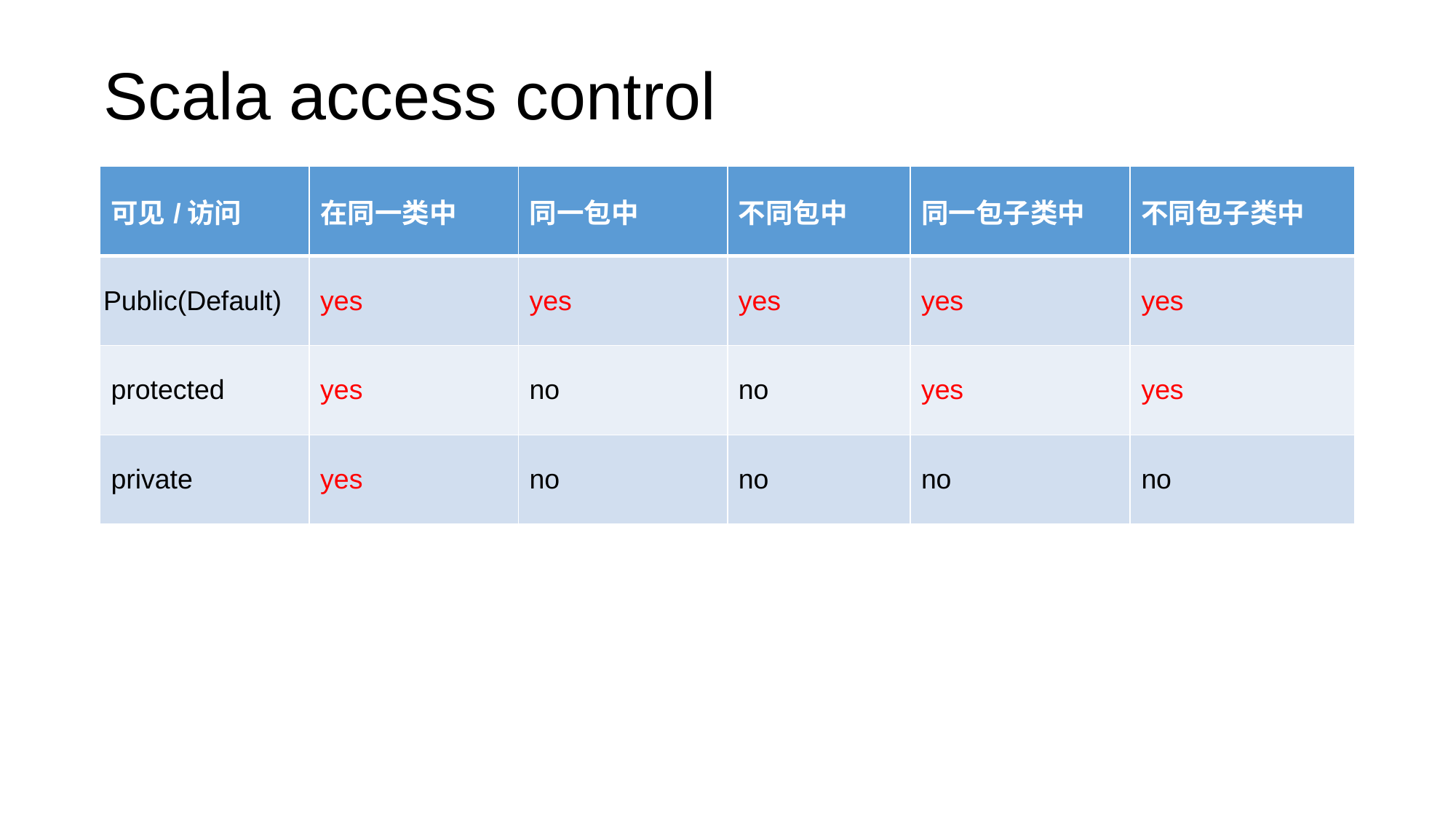

# Scala access control
| 可见/访问 | 在同一类中 | 同一包中 | 不同包中 | 同一包子类中 | 不同包子类中 |
| --- | --- | --- | --- | --- | --- |
| Public(Default) | yes | yes | yes | yes | yes |
| protected | yes | no | no | yes | yes |
| private | yes | no | no | no | no |